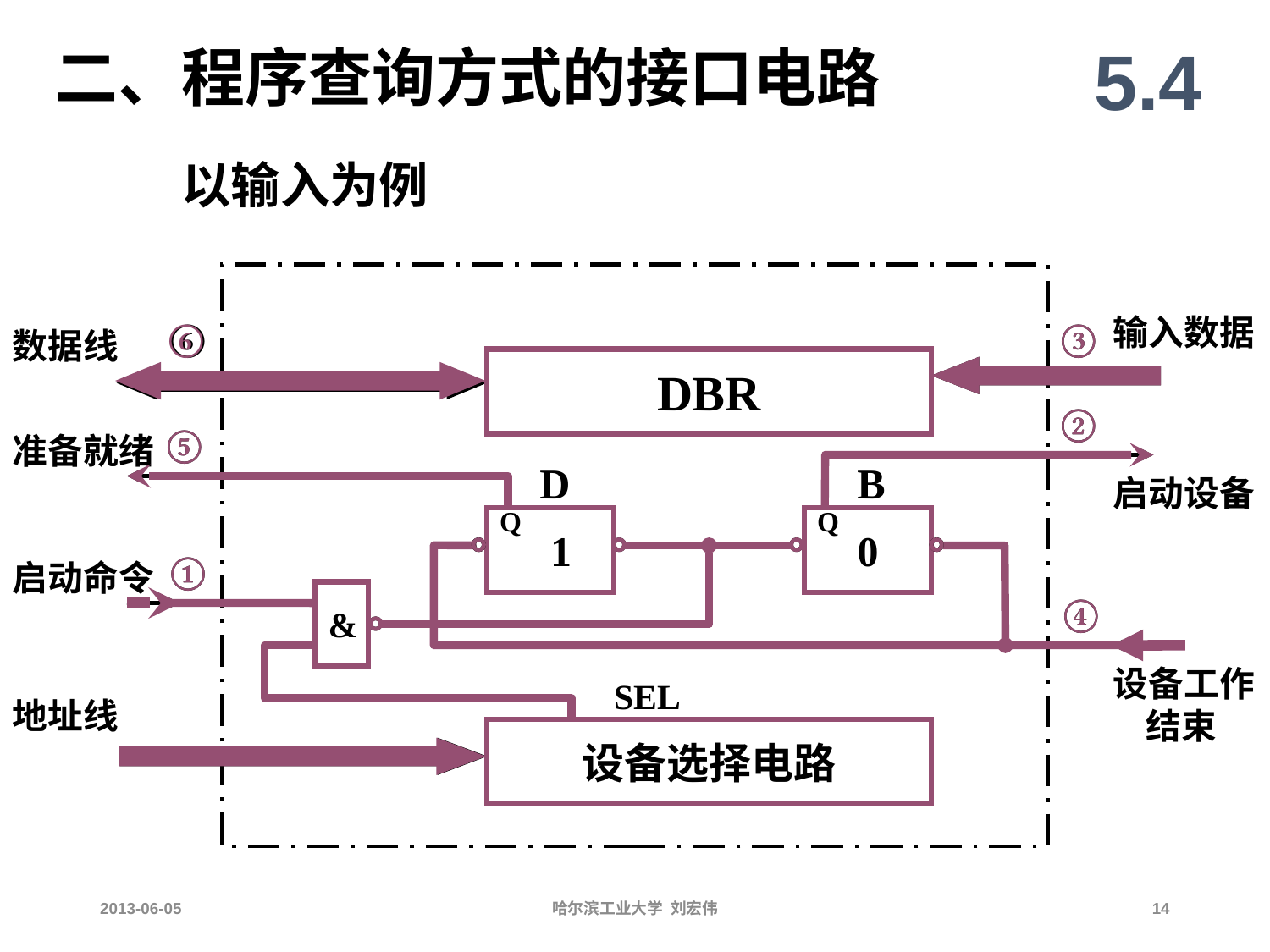

5.4
二、程序查询方式的接口电路
以输入为例

输入数据
⑥
③
数据线
DBR

②
⑤
准备就绪

启动设备

Q
Q

①

启动命令

④
&

设备工作
   结束
SEL
地址线
设备选择电路

D
B

③

⑥

②

⑤

0
1
1
0
①

④

2013-06-05
哈尔滨工业大学  刘宏伟
14